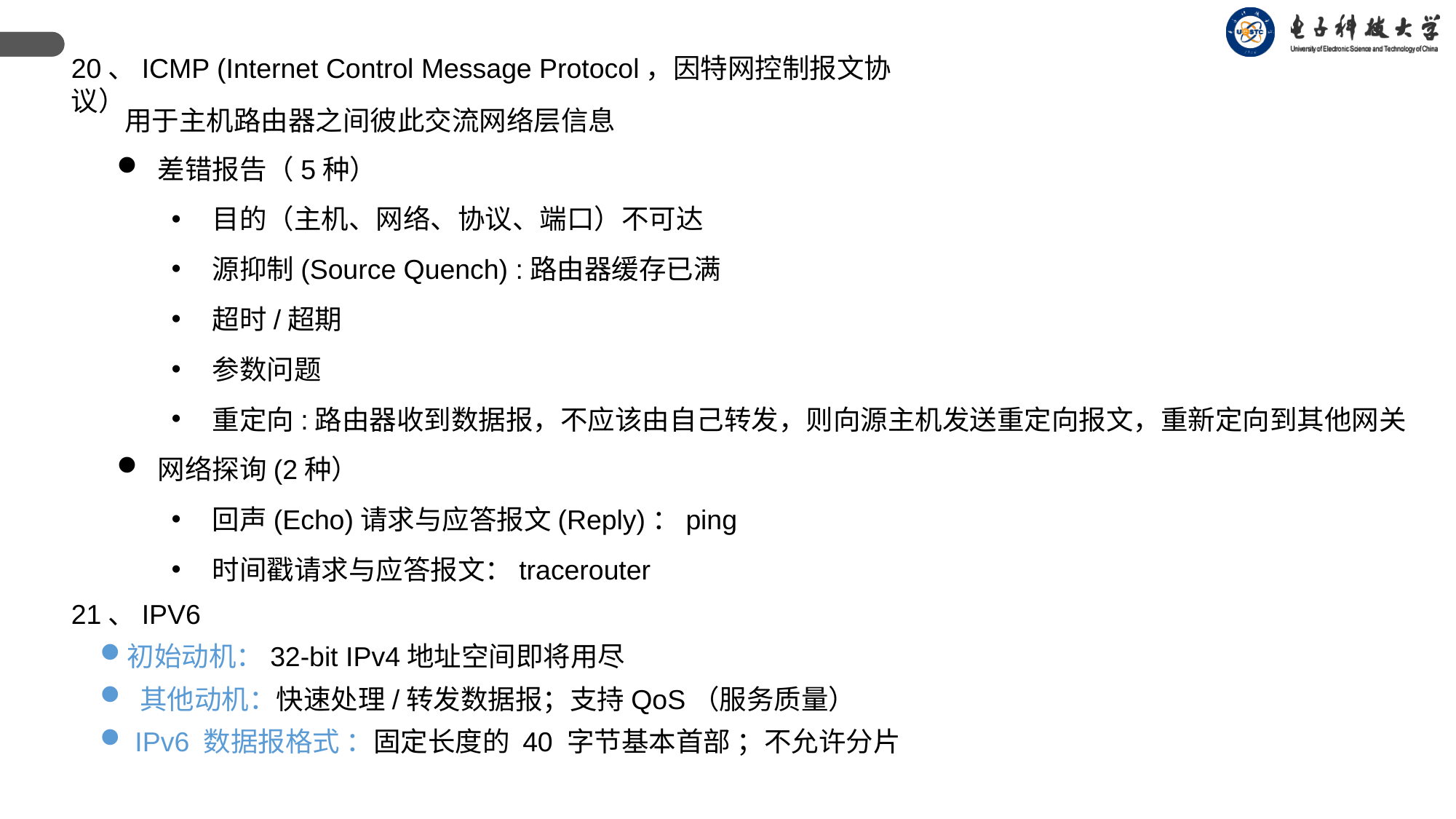

20、ICMP (Internet Control Message Protocol，因特网控制报文协议）
用于主机路由器之间彼此交流网络层信息
差错报告（5种）
目的（主机、网络、协议、端口）不可达
源抑制(Source Quench) :路由器缓存已满
超时/超期
参数问题
重定向:路由器收到数据报，不应该由自己转发，则向源主机发送重定向报文，重新定向到其他网关
网络探询(2种）
回声(Echo)请求与应答报文(Reply)：ping
时间戳请求与应答报文：tracerouter
21、IPV6
初始动机：32-bit IPv4地址空间即将用尽
 其他动机：快速处理/转发数据报；支持QoS（服务质量）
 IPv6 数据报格式 ：固定长度的 40 字节基本首部 ；不允许分片